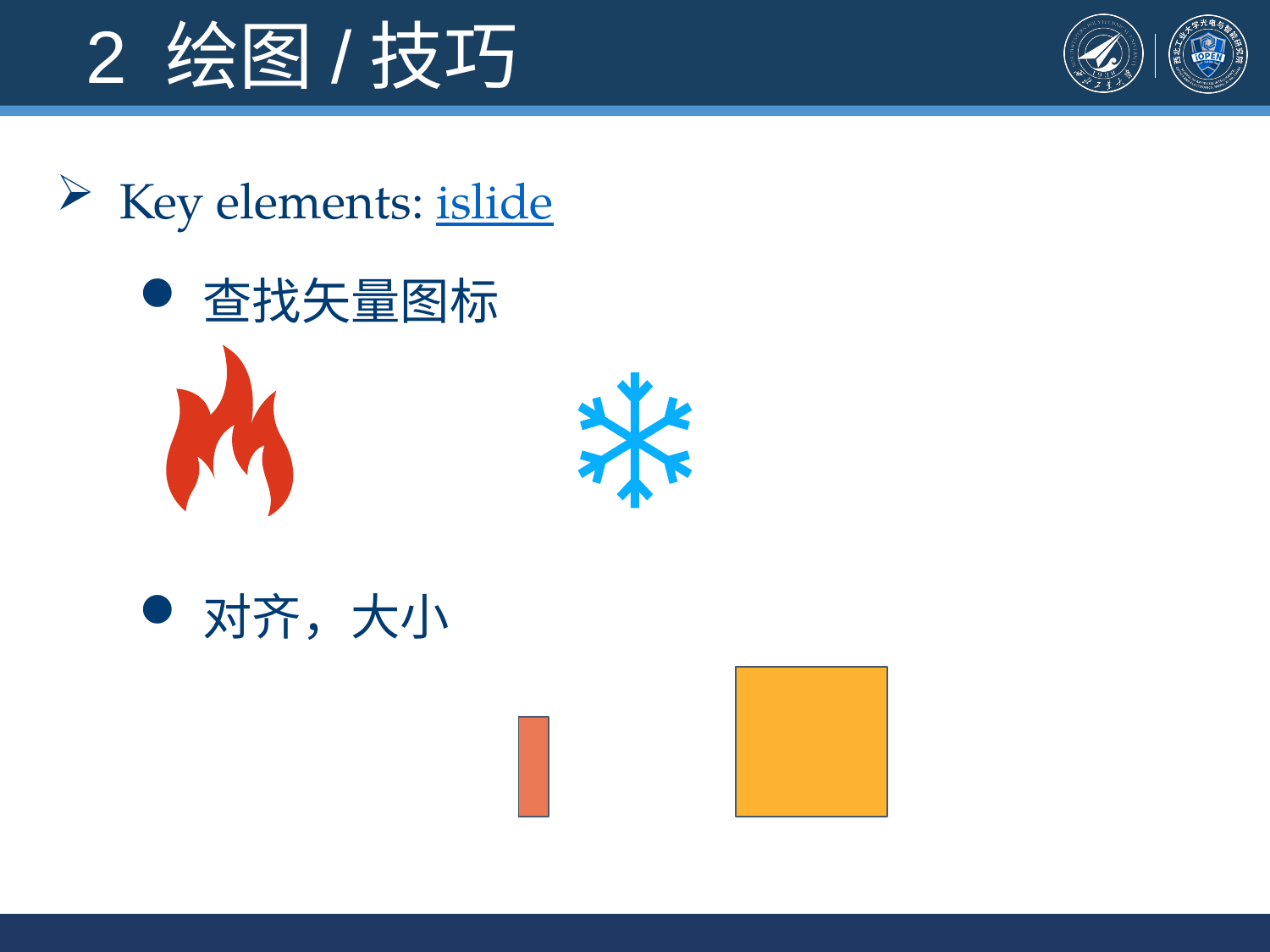

2 绘图/技巧
Key elements: islide

查找矢量图标

对齐，大小